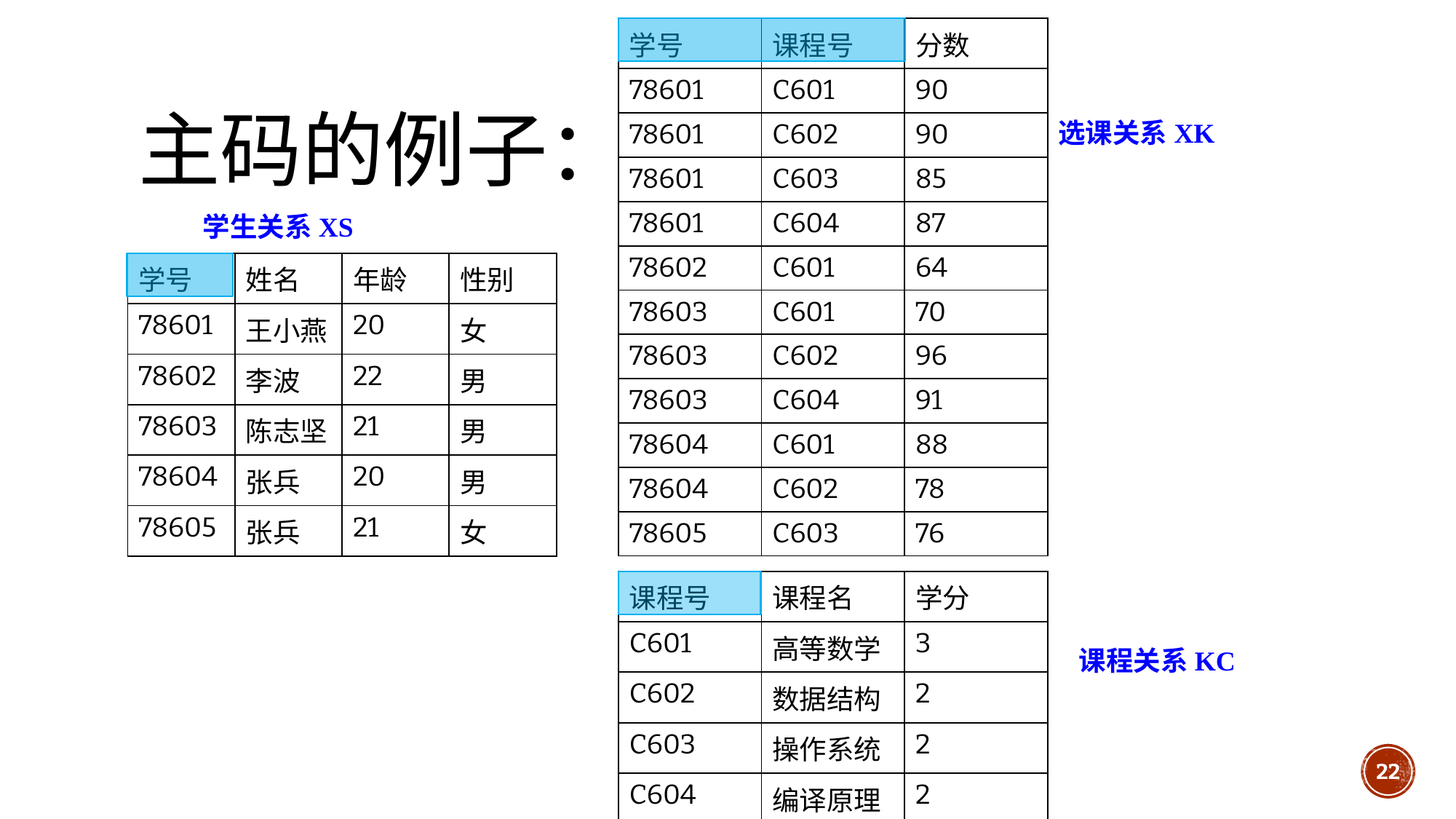

| 学号 | 课程号 | 分数 |
| --- | --- | --- |
| 78601 | C601 | 90 |
| 78601 | C602 | 90 |
| 78601 | C603 | 85 |
| 78601 | C604 | 87 |
| 78602 | C601 | 64 |
| 78603 | C601 | 70 |
| 78603 | C602 | 96 |
| 78603 | C604 | 91 |
| 78604 | C601 | 88 |
| 78604 | C602 | 78 |
| 78605 | C603 | 76 |

# 主码的例子：
选课关系XK
学生关系XS

| 学号 | 姓名 | 年龄 | 性别 |
| --- | --- | --- | --- |
| 78601 | 王小燕 | 20 | 女 |
| 78602 | 李波 | 22 | 男 |
| 78603 | 陈志坚 | 21 | 男 |
| 78604 | 张兵 | 20 | 男 |
| 78605 | 张兵 | 21 | 女 |
| 课程号 | 课程名 | 学分 |
| --- | --- | --- |
| C601 | 高等数学 | 3 |
| C602 | 数据结构 | 2 |
| C603 | 操作系统 | 2 |
| C604 | 编译原理 | 2 |

课程关系KC
22